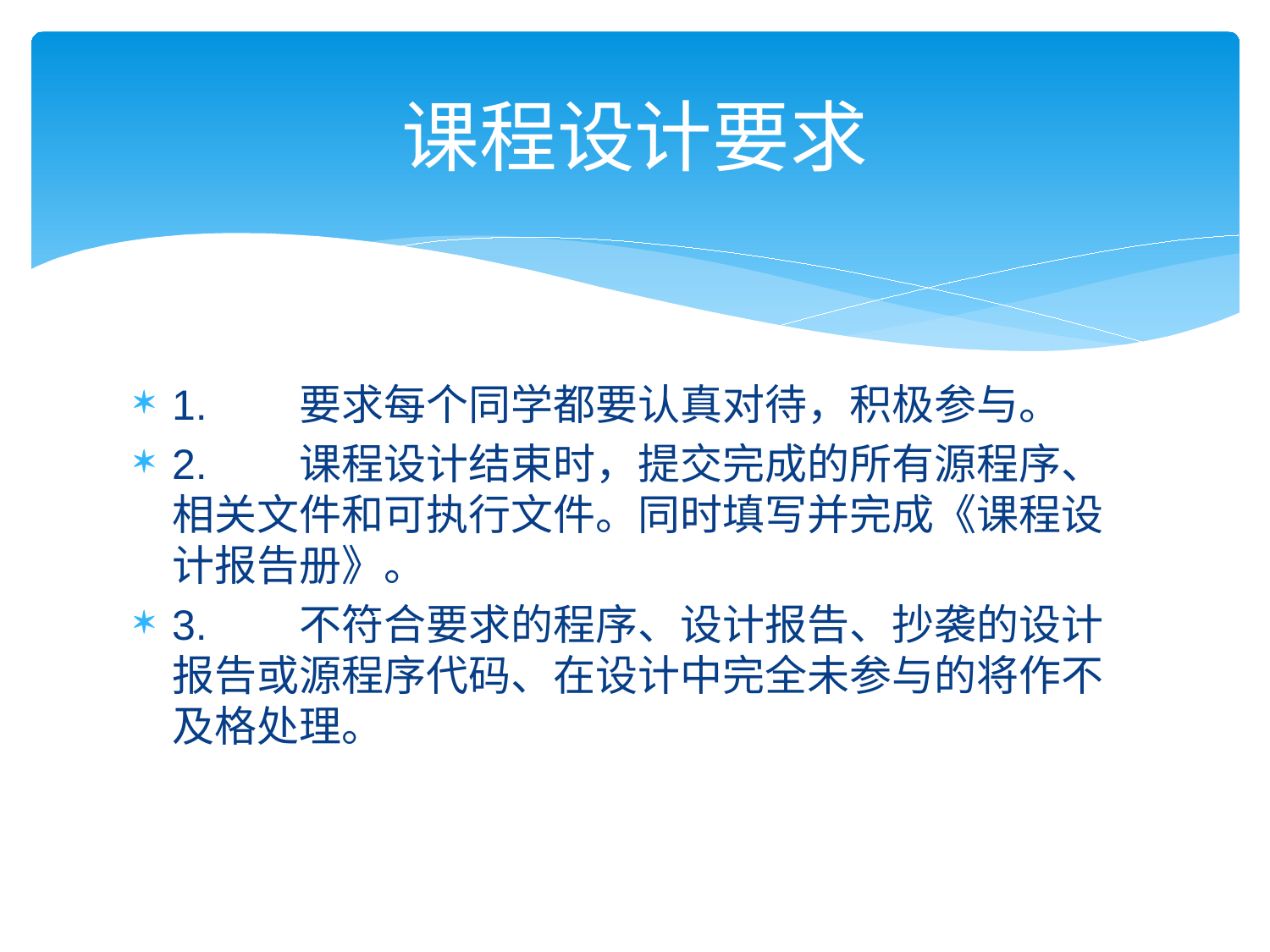

# 课程设计要求
1.	要求每个同学都要认真对待，积极参与。
2.	课程设计结束时，提交完成的所有源程序、相关文件和可执行文件。同时填写并完成《课程设计报告册》。
3.	不符合要求的程序、设计报告、抄袭的设计报告或源程序代码、在设计中完全未参与的将作不及格处理。